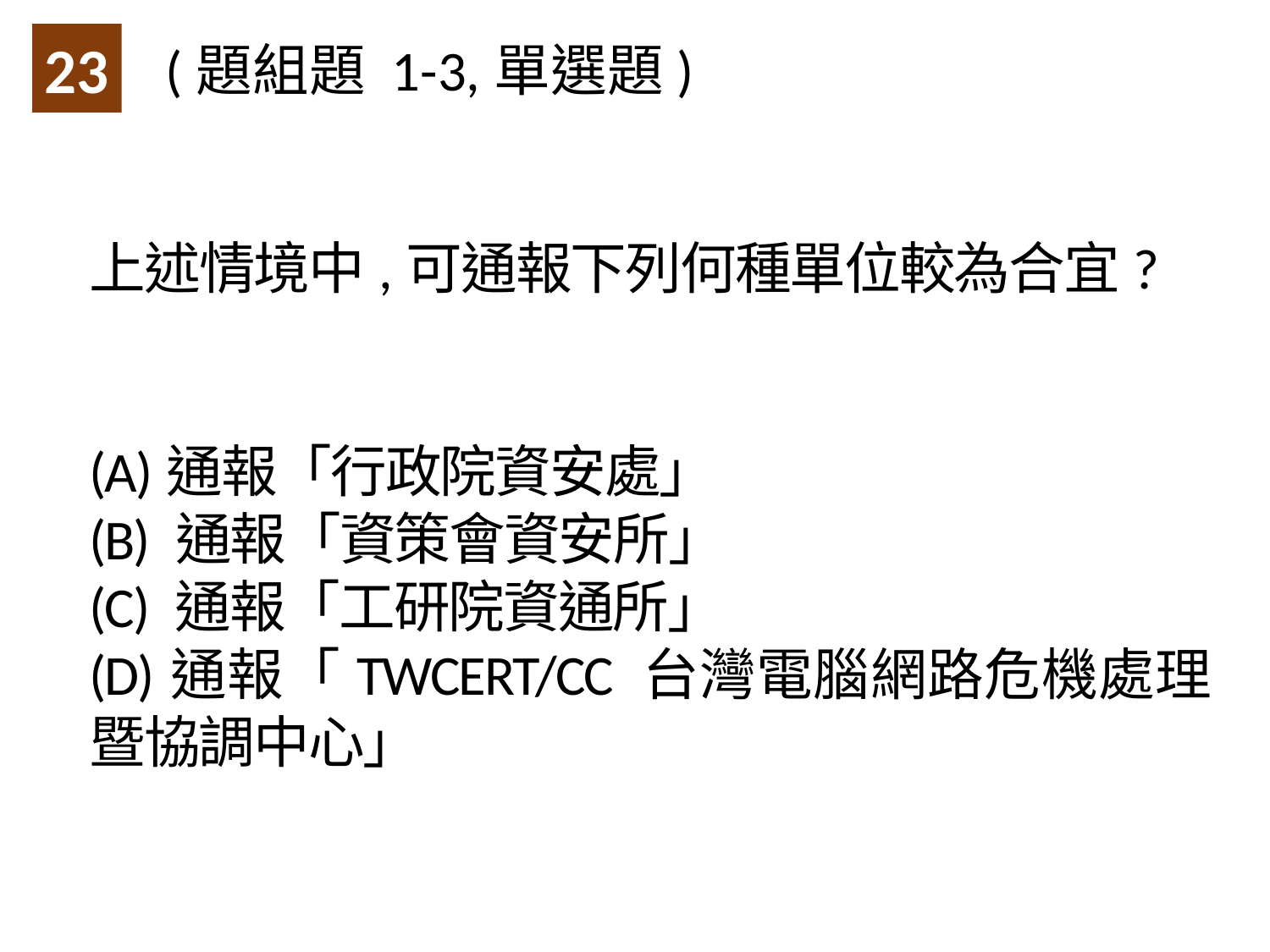

23
(題組題 1-3,單選題)
上述情境中,可通報下列何種單位較為合宜?

(A)通報「行政院資安處」
(B) 通報「資策會資安所」
(C) 通報「工研院資通所」
(D)通報「TWCERT/CC 台灣電腦網路危機處理暨協調中心」